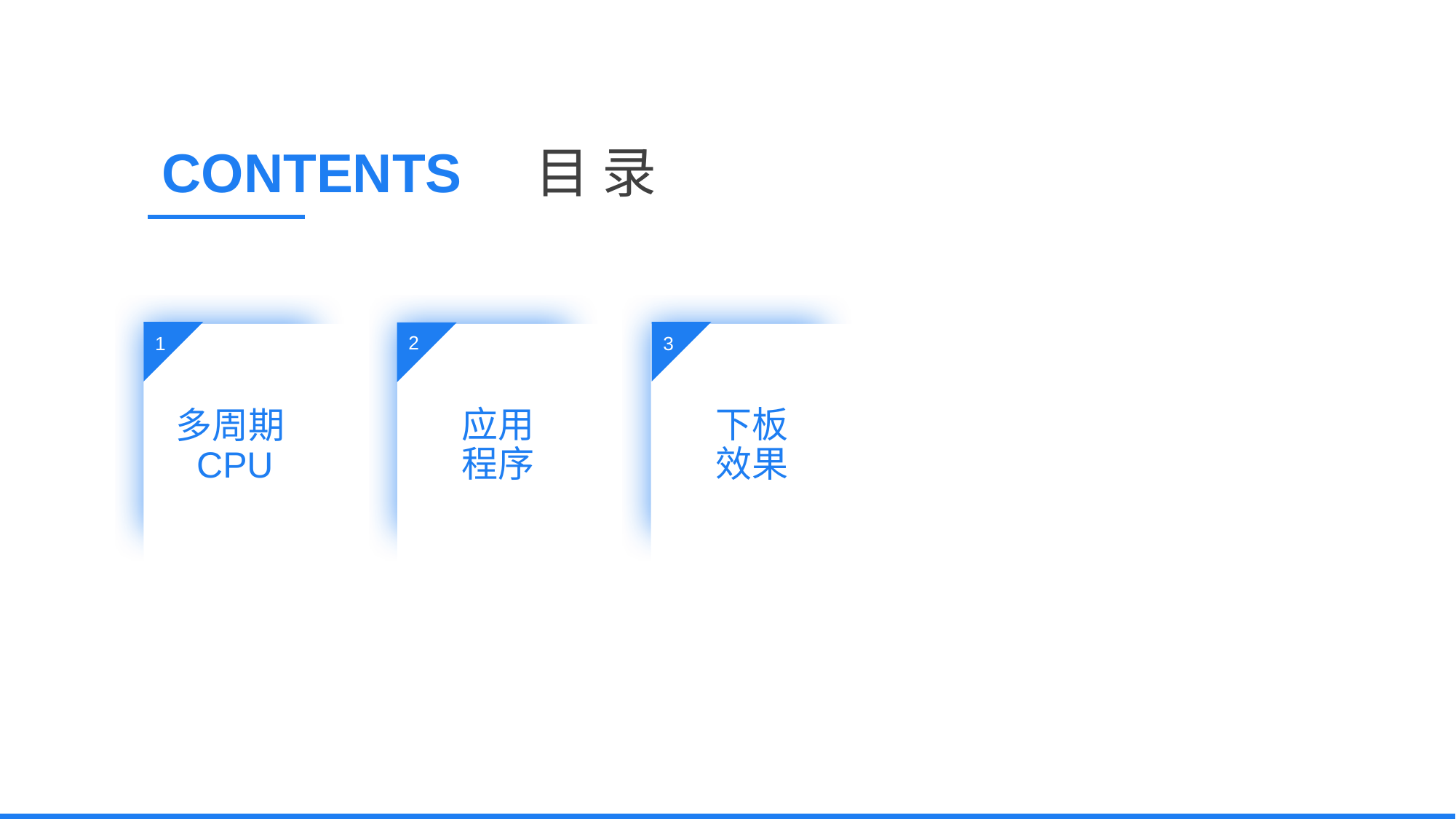

CONTENTS
目 录
2
1
3

应用程序
下板效果
多周期CPU